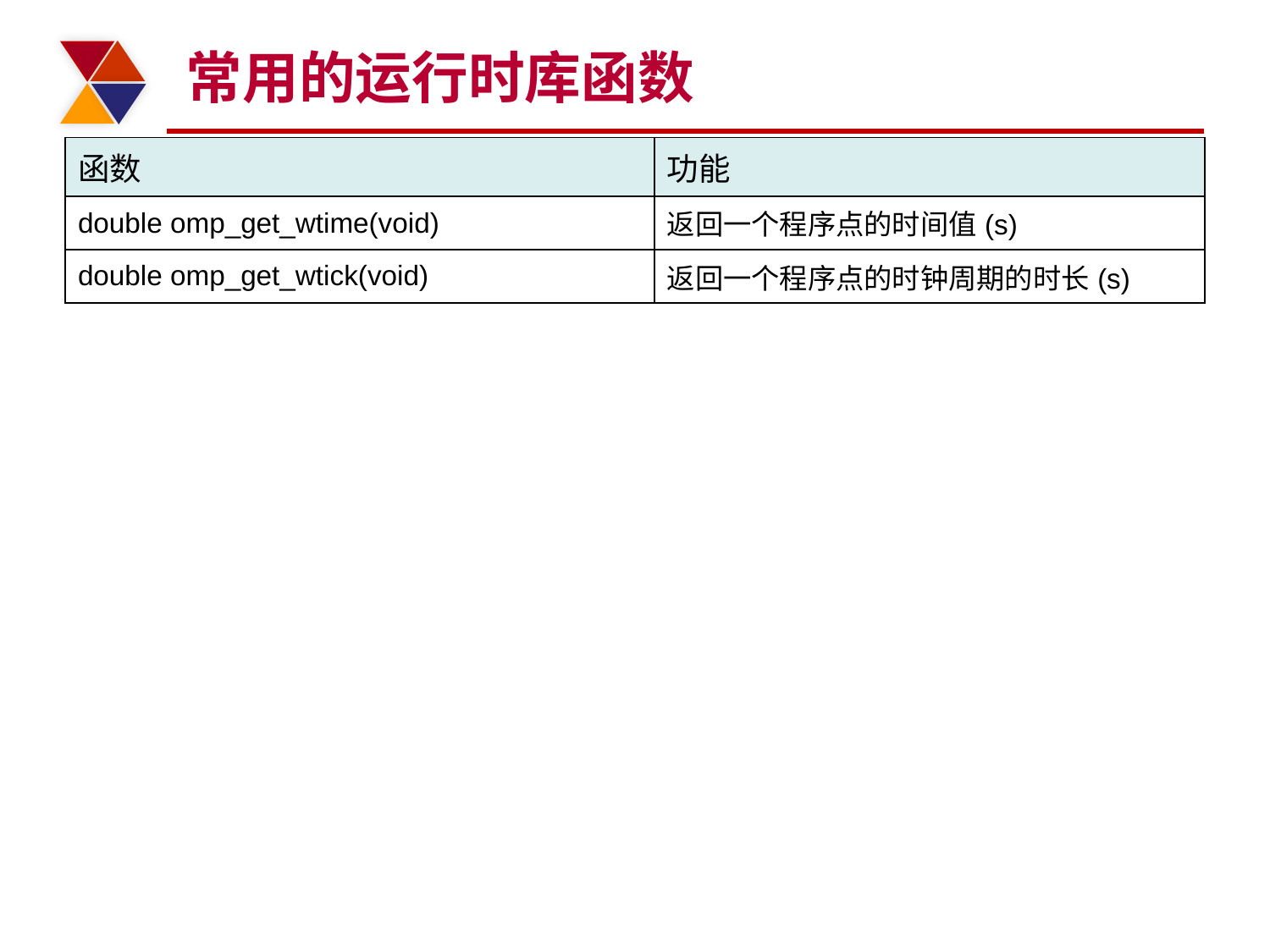

# 常用的运行时库函数
| 函数 | 功能 |
| --- | --- |
| double omp\_get\_wtime(void) | 返回一个程序点的时间值(s) |
| double omp\_get\_wtick(void) | 返回一个程序点的时钟周期的时长(s) |